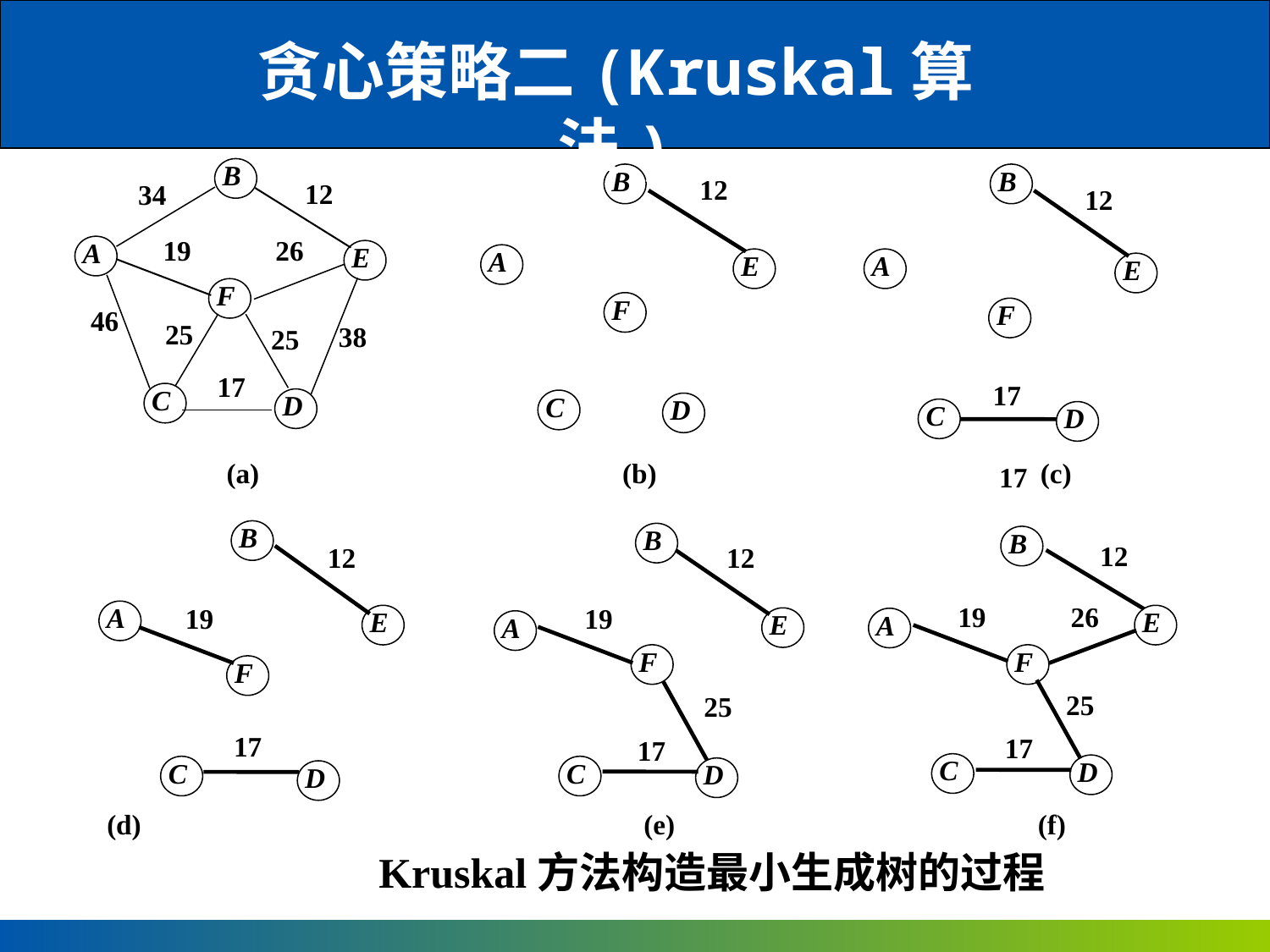

贪心策略二(Kruskal算法)
B
B
B
12
34
12
12

19
26
A
E
A
E
A
E

F
F
F
46

25
38
25
17
C
17
D
C
D
C
D

(a)                                                    (b)                                                       (c)
17
B
B
B
12
12
12

19
26
19
A
19
E
E
E
A
A

F
F
F

25
25
17
17
17
C
D
C
C
D
D

  (d)                                                                        (e)                                                    (f)
                           Kruskal方法构造最小生成树的过程